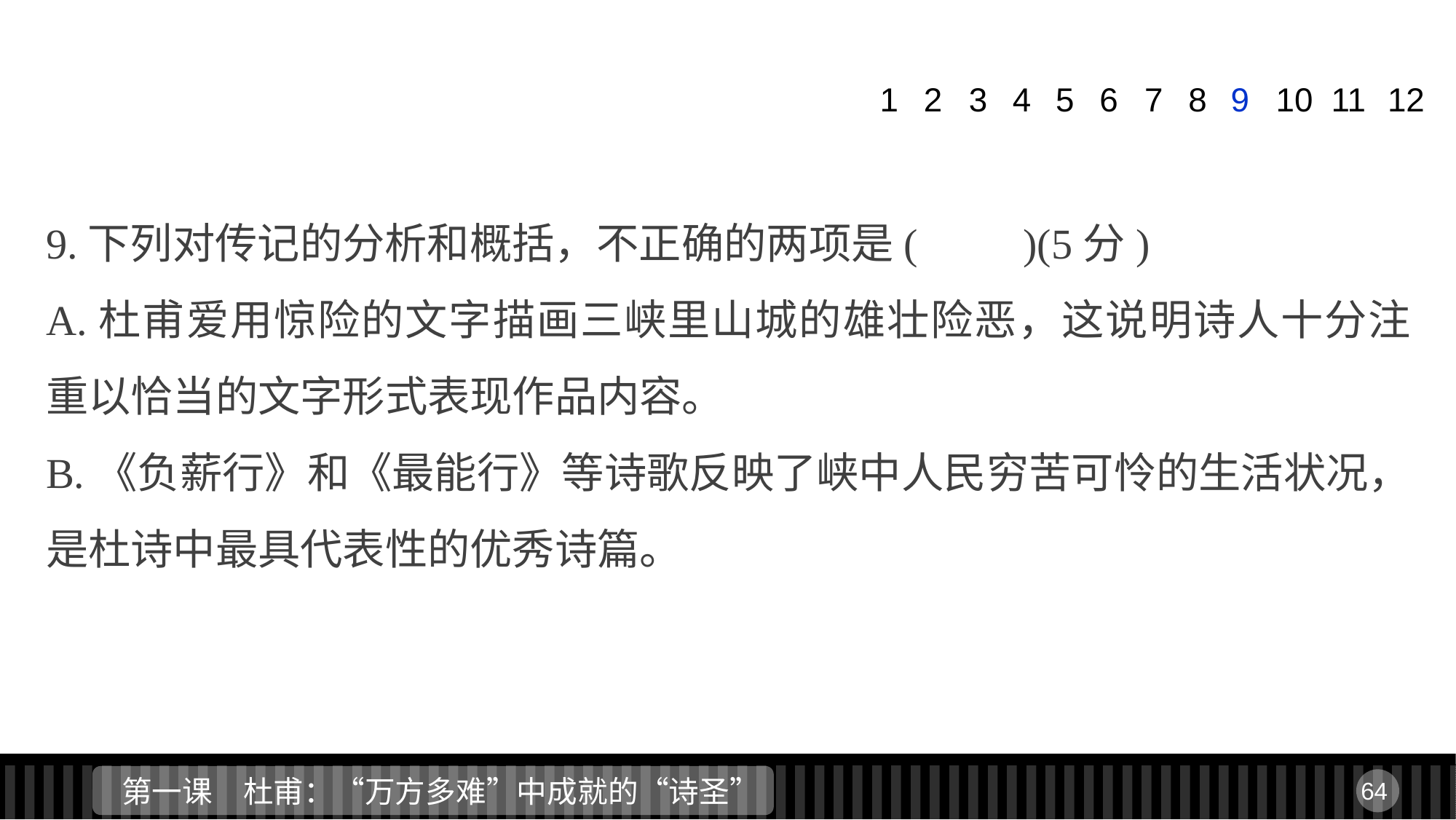

1
2
3
4
5
6
7
8
9
11
12
10
9.下列对传记的分析和概括，不正确的两项是(　　)(5分)
A.杜甫爱用惊险的文字描画三峡里山城的雄壮险恶，这说明诗人十分注重以恰当的文字形式表现作品内容。
B.《负薪行》和《最能行》等诗歌反映了峡中人民穷苦可怜的生活状况，是杜诗中最具代表性的优秀诗篇。